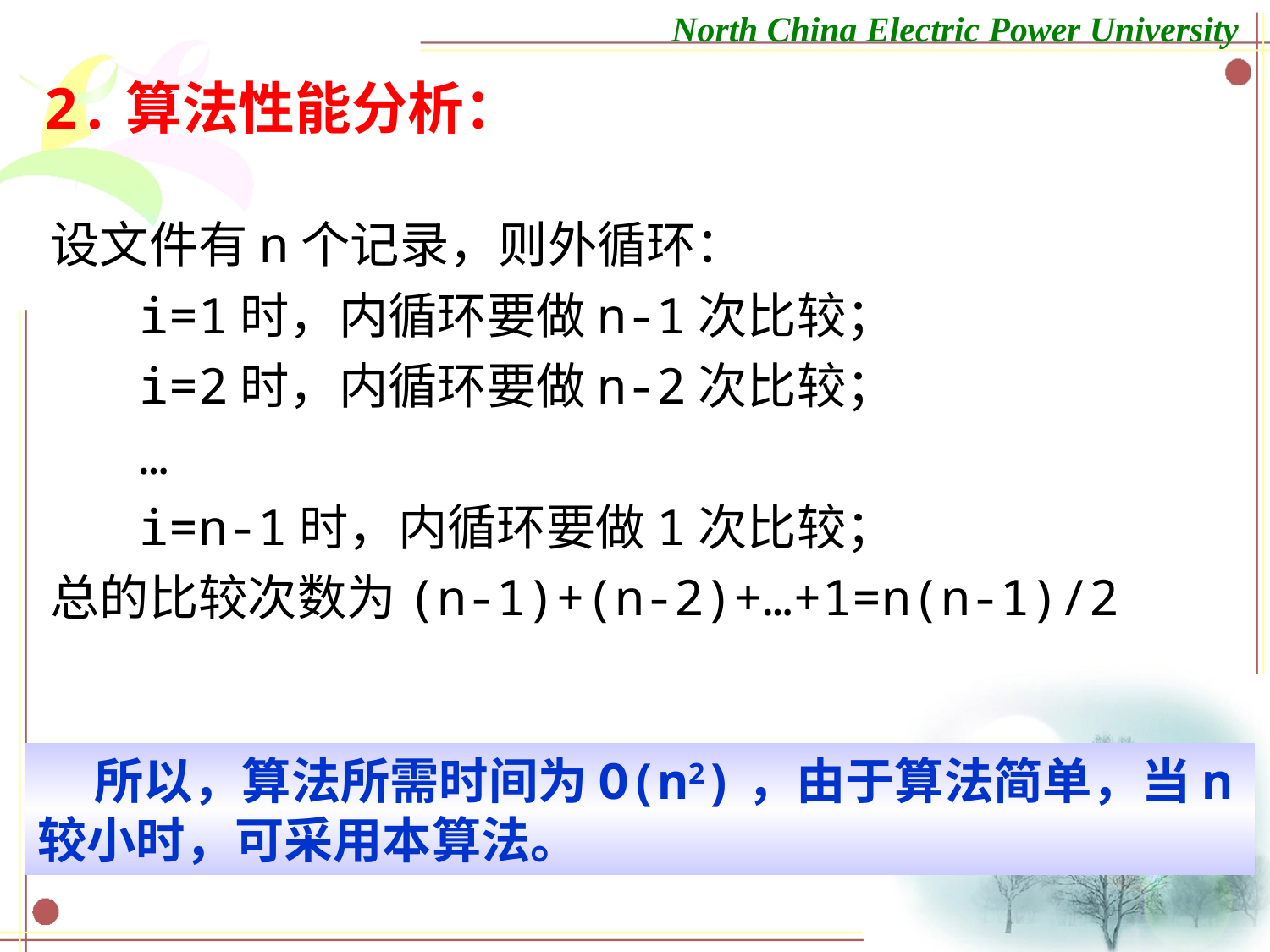

2.算法性能分析：
设文件有n个记录，则外循环：
   i=1时，内循环要做n-1次比较；
   i=2时，内循环要做n-2次比较；
   …
   i=n-1时，内循环要做1次比较；
总的比较次数为(n-1)+(n-2)+…+1=n(n-1)/2

    所以，算法所需时间为O(n2)，由于算法简单，当n较小时，可采用本算法。